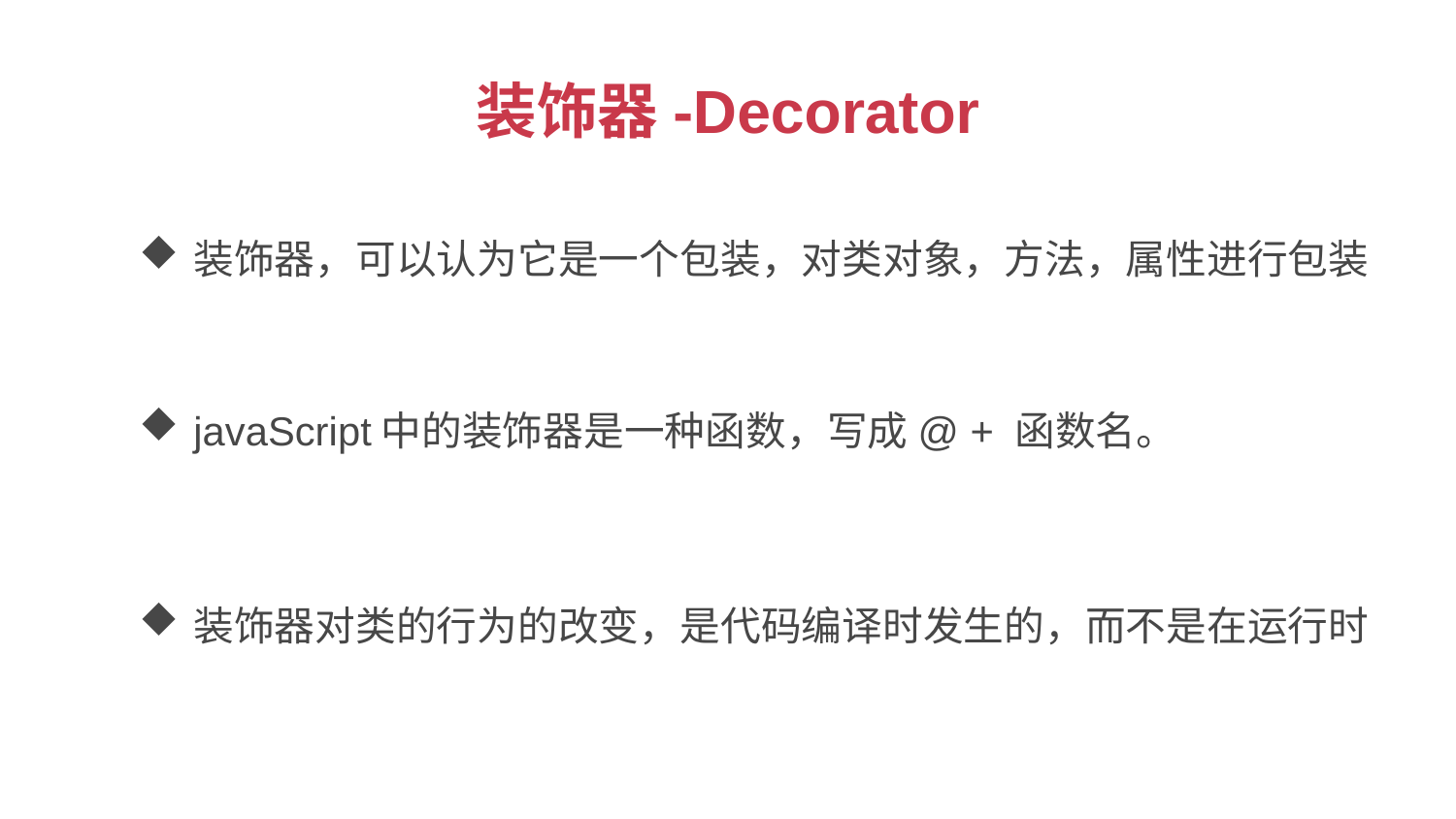

装饰器-Decorator
装饰器，可以认为它是一个包装，对类对象，方法，属性进行包装
javaScript中的装饰器是一种函数，写成@ + 函数名。
装饰器对类的行为的改变，是代码编译时发生的，而不是在运行时